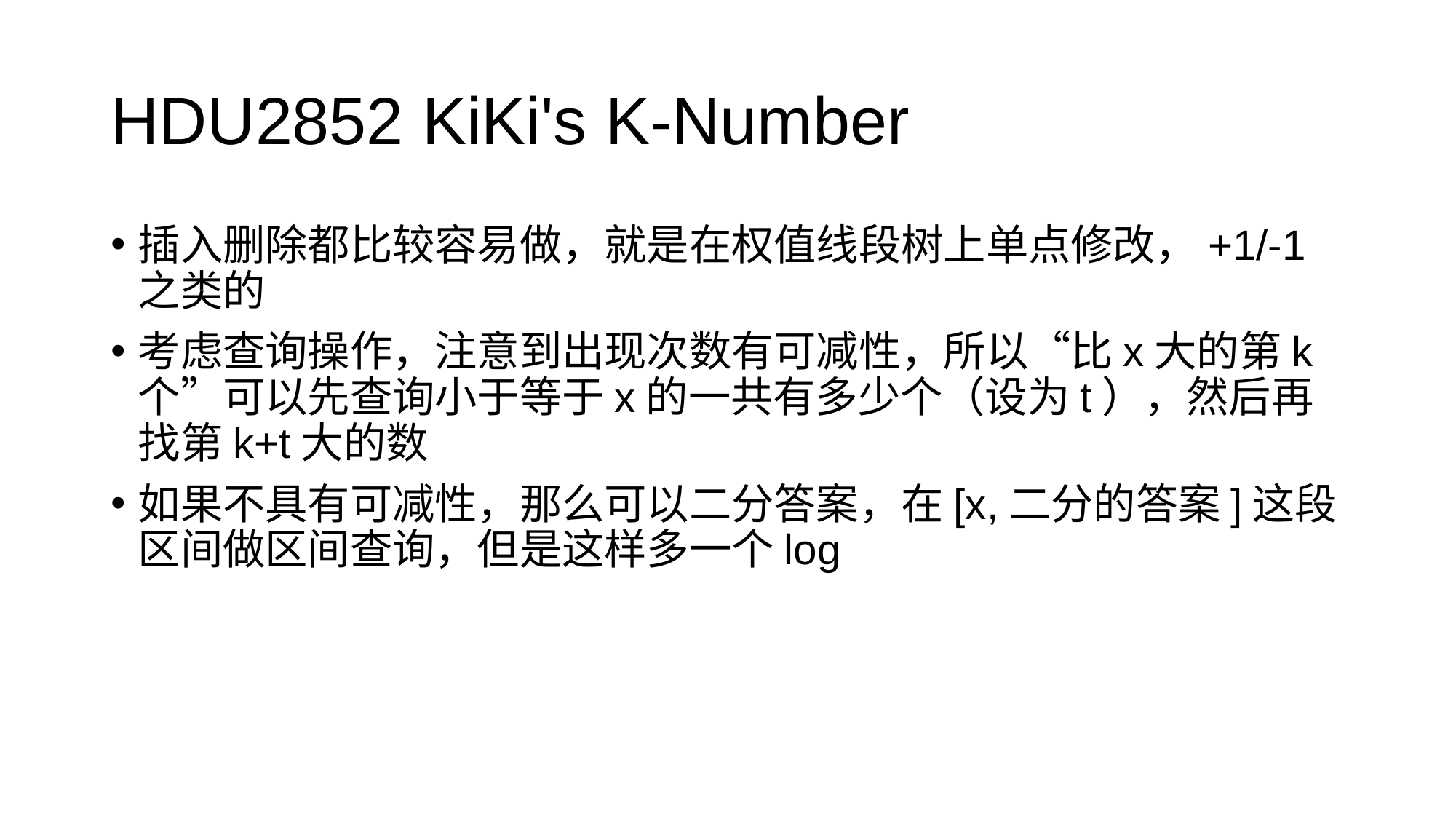

# HDU2852 KiKi's K-Number
插入删除都比较容易做，就是在权值线段树上单点修改，+1/-1之类的
考虑查询操作，注意到出现次数有可减性，所以“比x大的第k个”可以先查询小于等于x的一共有多少个（设为t），然后再找第k+t大的数
如果不具有可减性，那么可以二分答案，在[x,二分的答案]这段区间做区间查询，但是这样多一个log